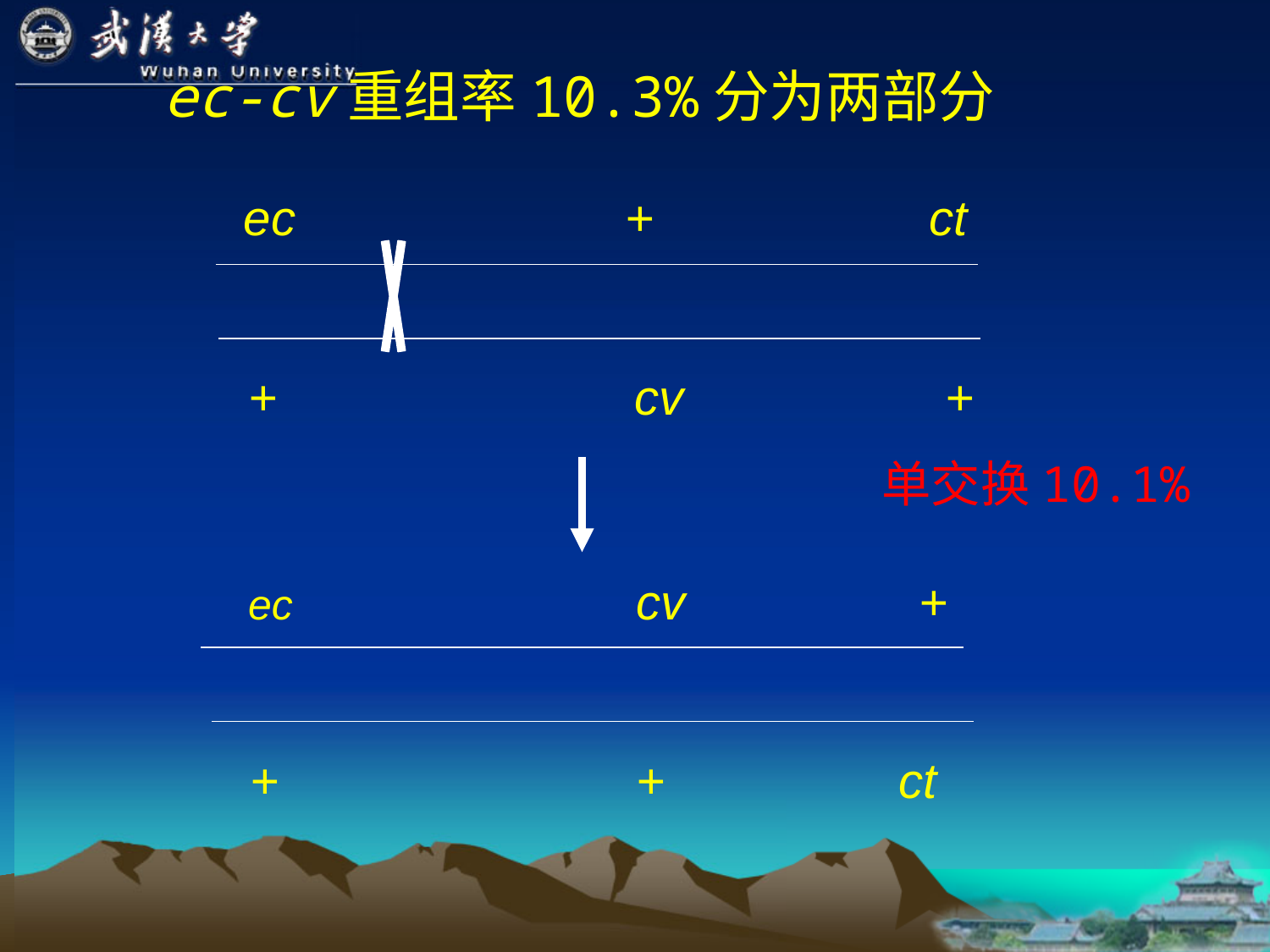

ec-cv重组率10.3%分为两部分
ec                        +                    ct
+                          cv                   +

 ec                         cv                 +
 +                          +                 ct
单交换10.1%